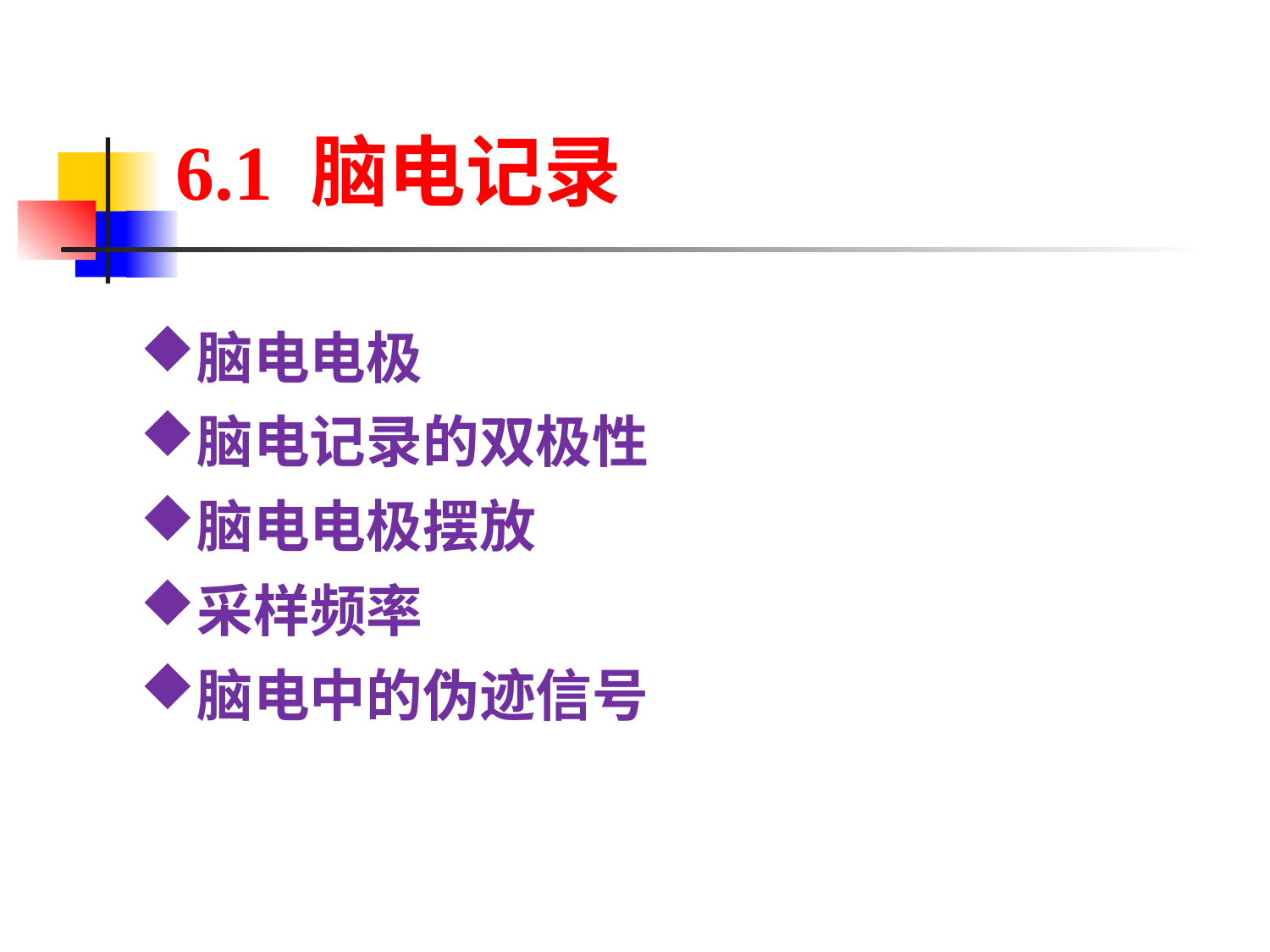

6.1 脑电记录
脑电电极
脑电记录的双极性
脑电电极摆放
采样频率
脑电中的伪迹信号